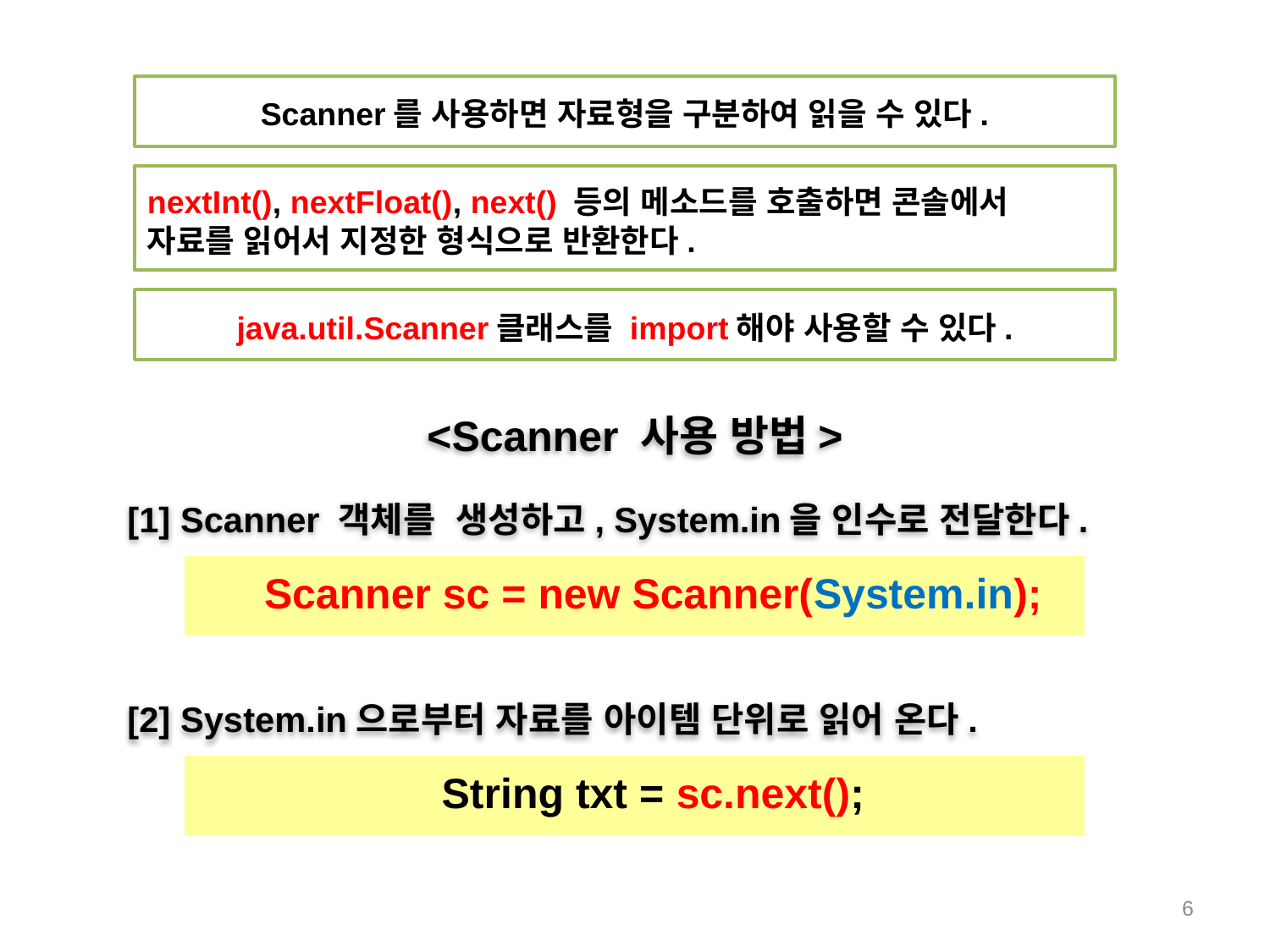

Scanner를 사용하면 자료형을 구분하여 읽을 수 있다.
nextInt(), nextFloat(), next() 등의 메소드를 호출하면 콘솔에서 자료를 읽어서 지정한 형식으로 반환한다.
java.util.Scanner클래스를 import해야 사용할 수 있다.
<Scanner 사용 방법>
[1] Scanner 객체를  생성하고, System.in을 인수로 전달한다.
Scanner sc = new Scanner(System.in);
[2] System.in으로부터 자료를 아이템 단위로 읽어 온다.
String txt = sc.next();
6